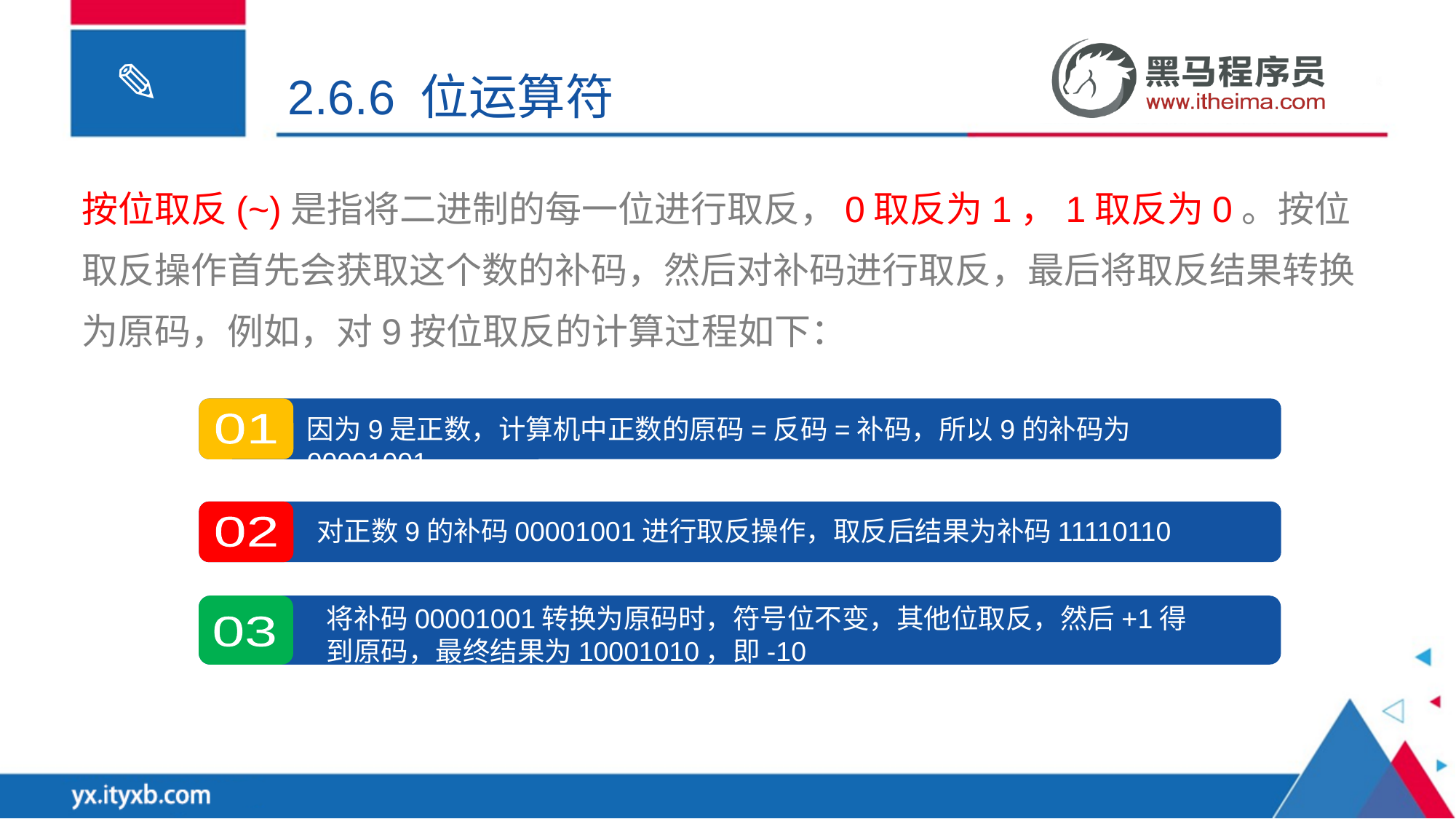

2.6.6 位运算符
按位取反(~)是指将二进制的每一位进行取反，0取反为1，1取反为0。按位取反操作首先会获取这个数的补码，然后对补码进行取反，最后将取反结果转换为原码，例如，对9按位取反的计算过程如下：
01

因为9是正数，计算机中正数的原码=反码=补码，所以9的补码为00001001
01

对正数9的补码00001001进行取反操作，取反后结果为补码11110110
02

03
将补码00001001转换为原码时，符号位不变，其他位取反，然后+1得到原码，最终结果为10001010，即-10